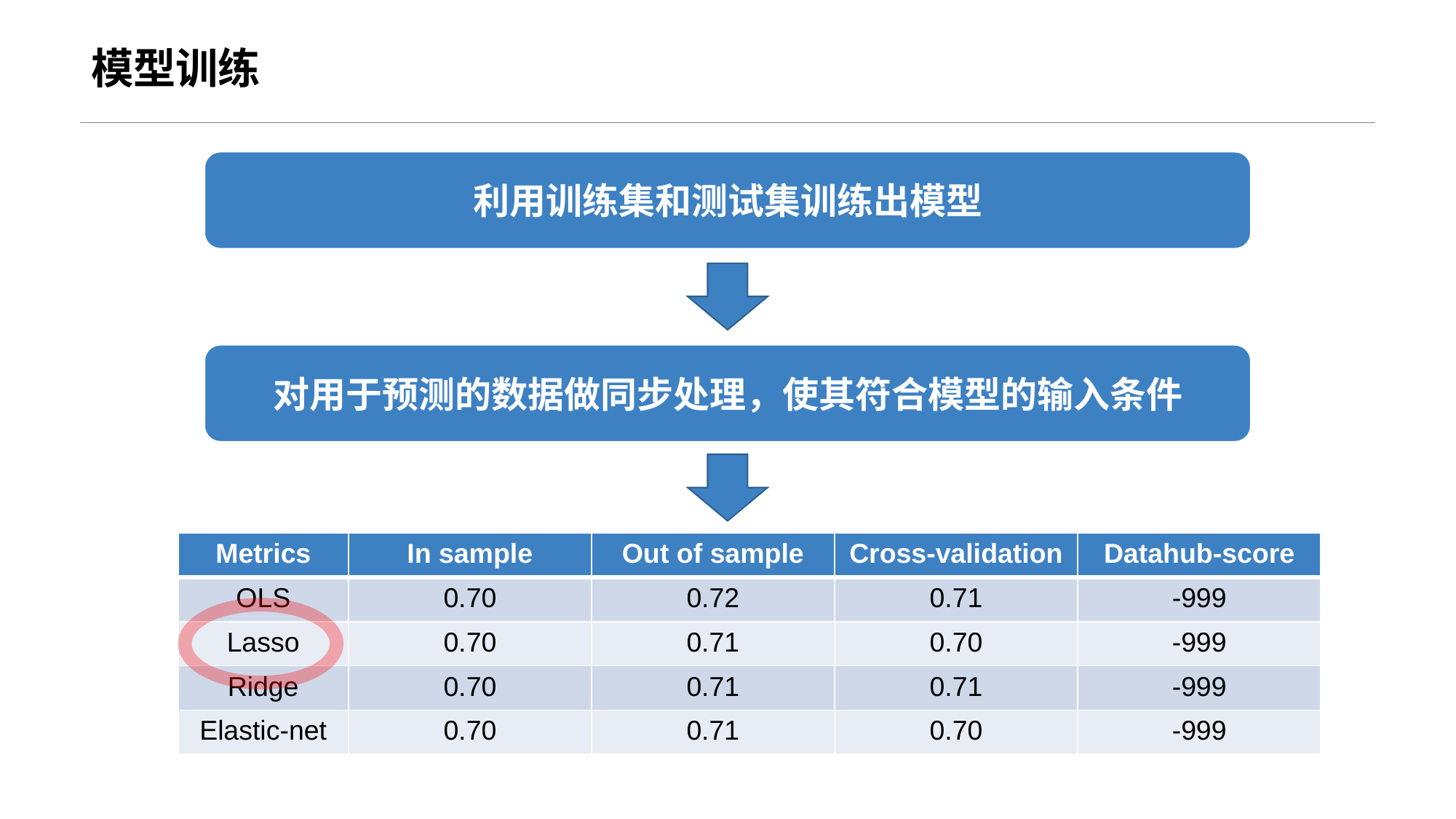

# 模型训练
利用训练集和测试集训练出模型

对用于预测的数据做同步处理，使其符合模型的输入条件

| Metrics | In sample | Out of sample | Cross-validation | Datahub-score |
| --- | --- | --- | --- | --- |
| OLS | 0.70 | 0.72 | 0.71 | -999 |
| Lasso | 0.70 | 0.71 | 0.70 | -999 |
| Ridge | 0.70 | 0.71 | 0.71 | -999 |
| Elastic-net | 0.70 | 0.71 | 0.70 | -999 |